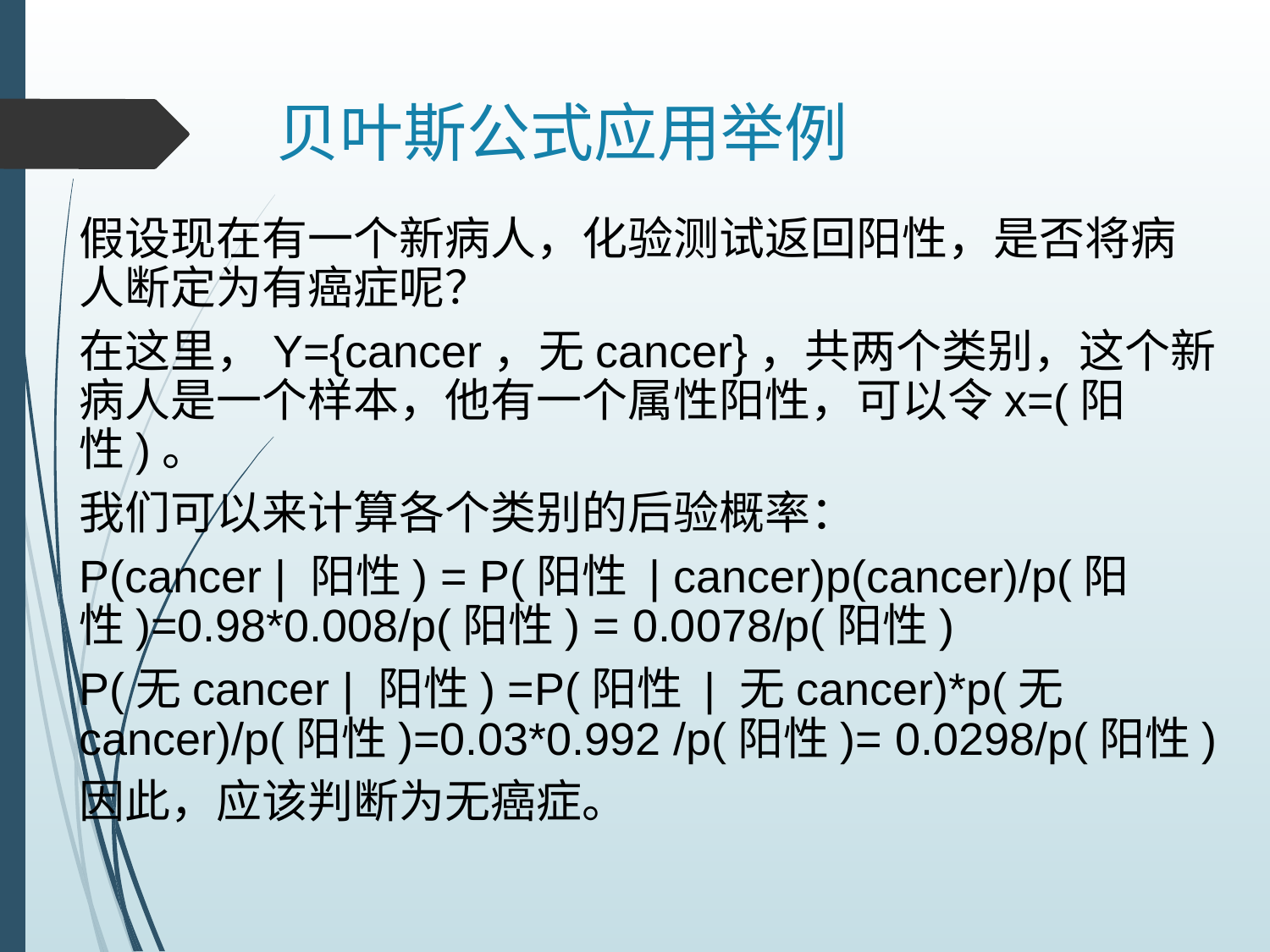

# 贝叶斯公式应用举例
假设现在有一个新病人，化验测试返回阳性，是否将病人断定为有癌症呢？
在这里，Y={cancer，无cancer}，共两个类别，这个新病人是一个样本，他有一个属性阳性，可以令x=(阳性)。
我们可以来计算各个类别的后验概率：
P(cancer | 阳性) = P(阳性 | cancer)p(cancer)/p(阳性)=0.98*0.008/p(阳性) = 0.0078/p(阳性)
P(无cancer | 阳性) =P(阳性 | 无cancer)*p(无cancer)/p(阳性)=0.03*0.992 /p(阳性)= 0.0298/p(阳性)
因此，应该判断为无癌症。